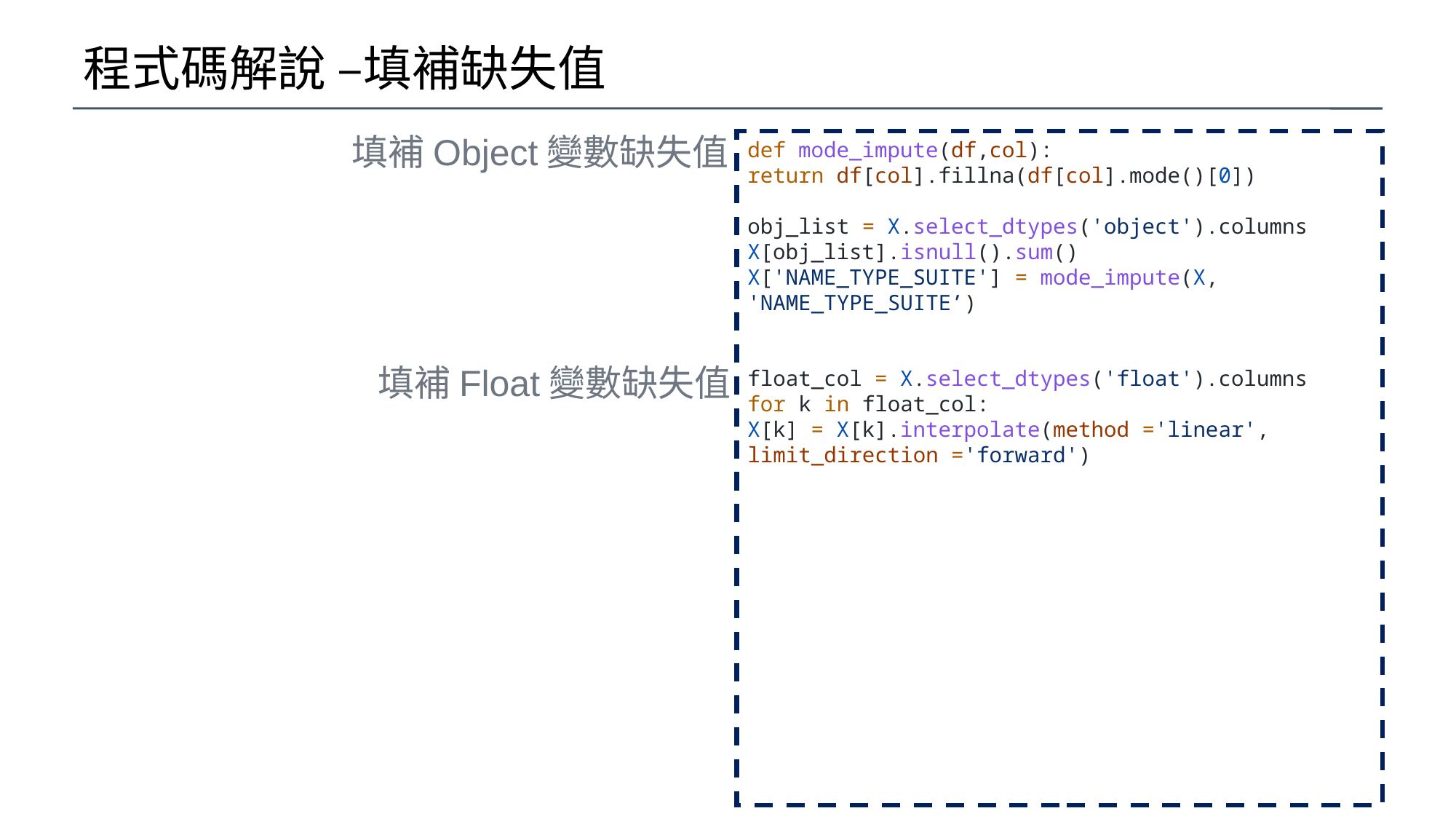

# 程式碼解說 –填補缺失值
填補Object變數缺失值

def mode_impute(df,col):
return df[col].fillna(df[col].mode()[0])

obj_list = X.select_dtypes('object').columns
X[obj_list].isnull().sum()
X['NAME_TYPE_SUITE'] = mode_impute(X, 'NAME_TYPE_SUITE’)

float_col = X.select_dtypes('float').columns
for k in float_col:
X[k] = X[k].interpolate(method ='linear', limit_direction ='forward')

填補Float變數缺失值